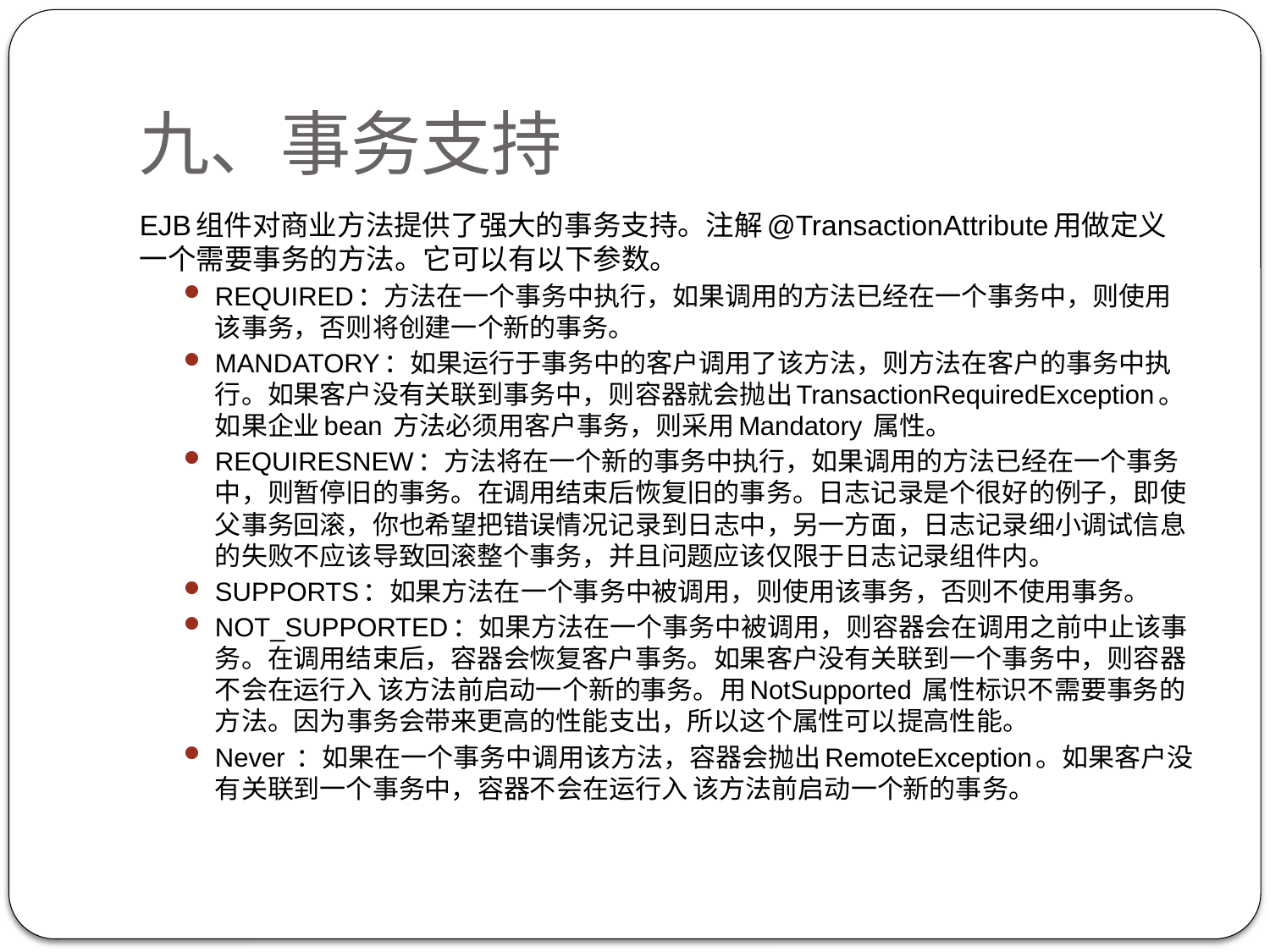

# 九、事务支持
EJB组件对商业方法提供了强大的事务支持。注解@TransactionAttribute用做定义一个需要事务的方法。它可以有以下参数。
REQUIRED：方法在一个事务中执行，如果调用的方法已经在一个事务中，则使用该事务，否则将创建一个新的事务。
MANDATORY：如果运行于事务中的客户调用了该方法，则方法在客户的事务中执行。如果客户没有关联到事务中，则容器就会抛出TransactionRequiredException。如果企业bean 方法必须用客户事务，则采用Mandatory 属性。
REQUIRESNEW：方法将在一个新的事务中执行，如果调用的方法已经在一个事务中，则暂停旧的事务。在调用结束后恢复旧的事务。日志记录是个很好的例子，即使父事务回滚，你也希望把错误情况记录到日志中，另一方面，日志记录细小调试信息的失败不应该导致回滚整个事务，并且问题应该仅限于日志记录组件内。
SUPPORTS：如果方法在一个事务中被调用，则使用该事务，否则不使用事务。
NOT_SUPPORTED：如果方法在一个事务中被调用，则容器会在调用之前中止该事务。在调用结束后，容器会恢复客户事务。如果客户没有关联到一个事务中，则容器不会在运行入 该方法前启动一个新的事务。用NotSupported 属性标识不需要事务的方法。因为事务会带来更高的性能支出，所以这个属性可以提高性能。
Never ：如果在一个事务中调用该方法，容器会抛出RemoteException。如果客户没有关联到一个事务中，容器不会在运行入 该方法前启动一个新的事务。